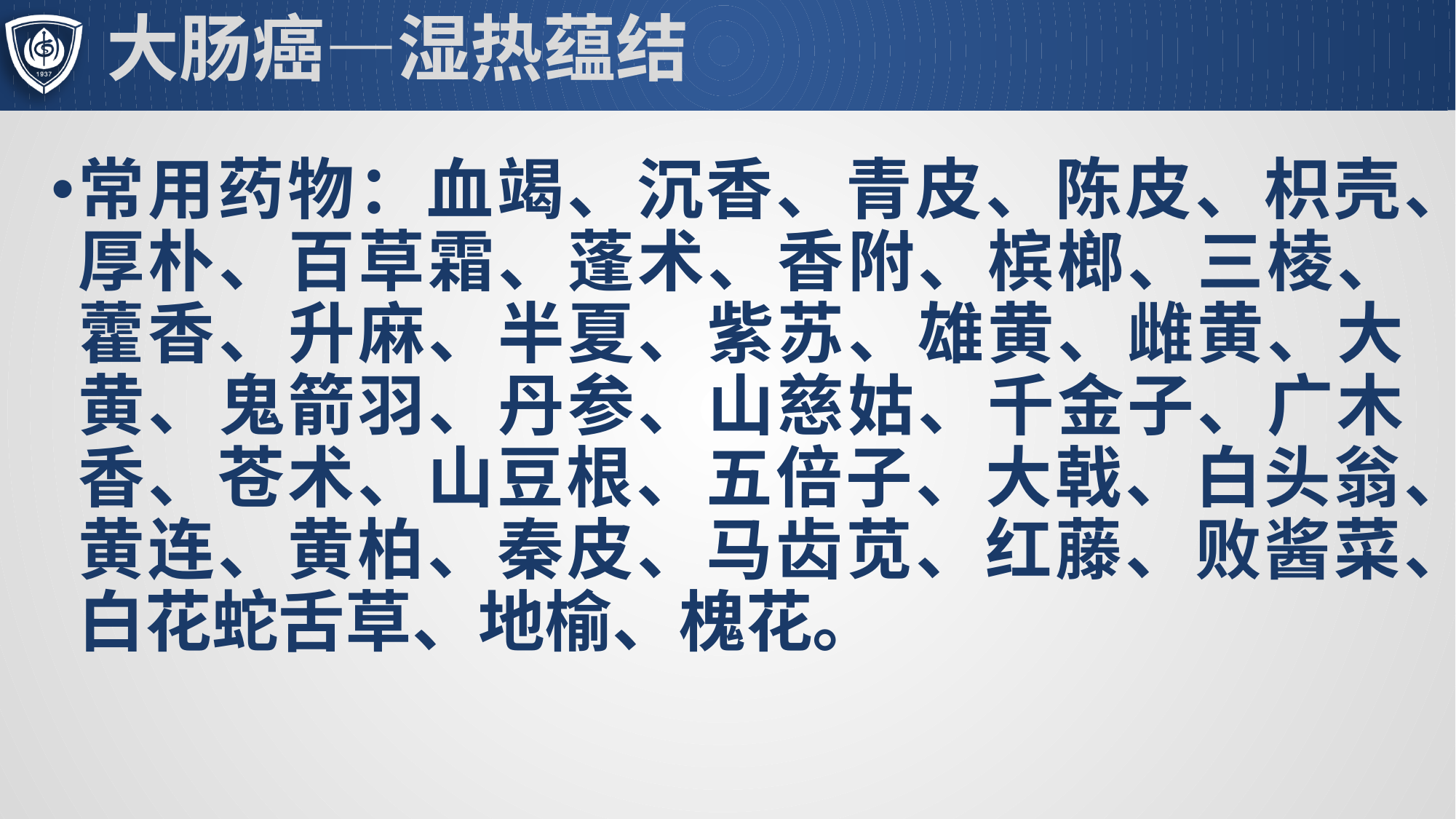

# 大肠癌—湿热蕴结
常用药物：血竭、沉香、青皮、陈皮、枳壳、厚朴、百草霜、蓬术、香附、槟榔、三棱、藿香、升麻、半夏、紫苏、雄黄、雌黄、大黄、鬼箭羽、丹参、山慈姑、千金子、广木香、苍术、山豆根、五倍子、大戟、白头翁、黄连、黄柏、秦皮、马齿苋、红藤、败酱菜、白花蛇舌草、地榆、槐花。